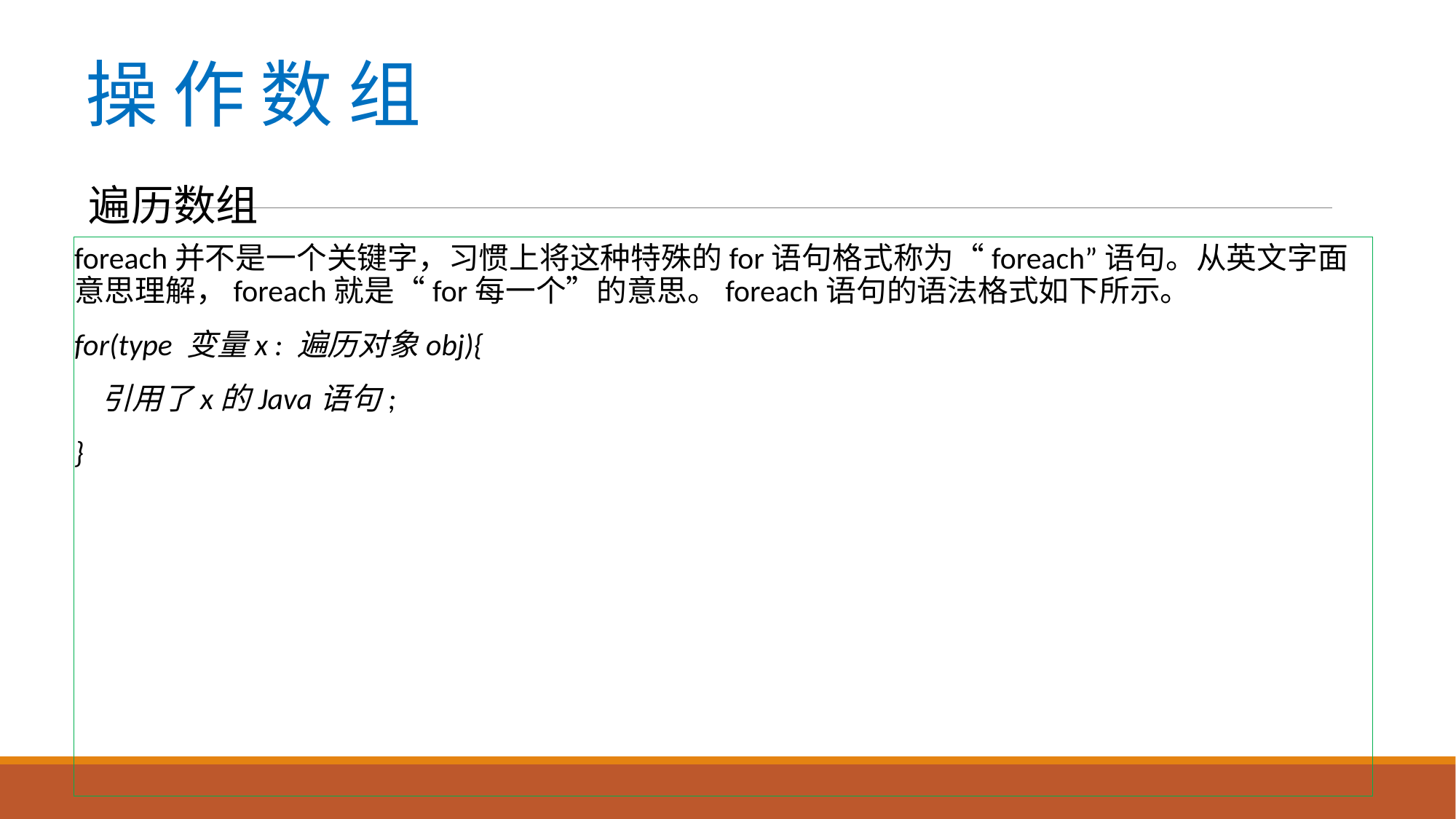

# 操 作 数 组
遍历数组
foreach并不是一个关键字，习惯上将这种特殊的for语句格式称为“foreach”语句。从英文字面意思理解，foreach就是“for每一个”的意思。foreach语句的语法格式如下所示。
for(type 变量x : 遍历对象obj){
   引用了x的Java语句;
}